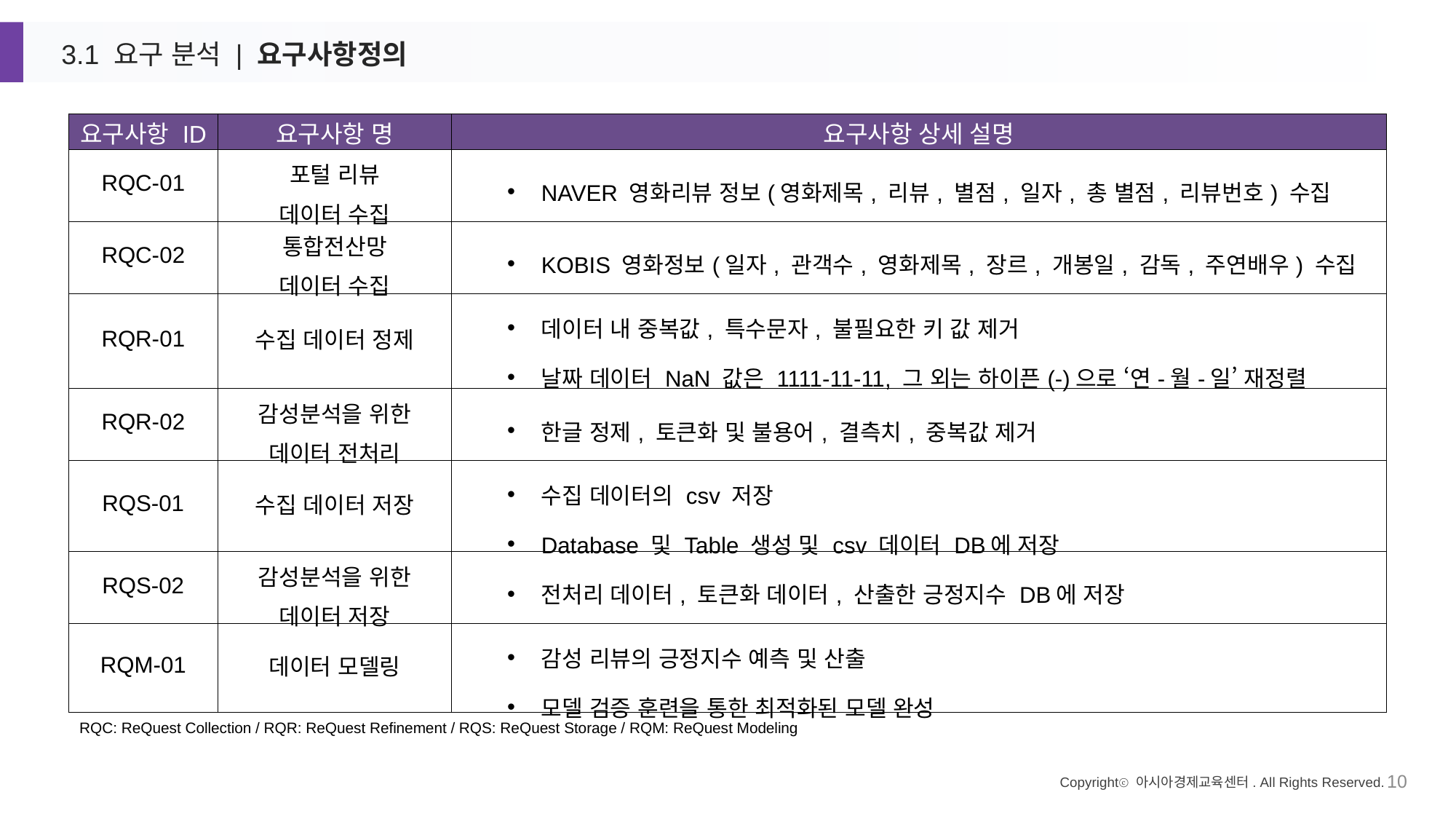

3.1 요구 분석 | 요구사항정의
| 요구사항 ID | 요구사항 명 | 요구사항 상세 설명 |
| --- | --- | --- |
| RQC-01 | 포털 리뷰 데이터 수집 | NAVER 영화리뷰 정보(영화제목, 리뷰, 별점, 일자, 총 별점, 리뷰번호) 수집 |
| RQC-02 | 통합전산망 데이터 수집 | KOBIS 영화정보(일자, 관객수, 영화제목, 장르, 개봉일, 감독, 주연배우) 수집 |
| RQR-01 | 수집 데이터 정제 | 데이터 내 중복값, 특수문자, 불필요한 키 값 제거 날짜 데이터 NaN 값은 1111-11-11, 그 외는 하이픈(-)으로 ‘연-월-일’ 재정렬 |
| RQR-02 | 감성분석을 위한 데이터 전처리 | 한글 정제, 토큰화 및 불용어, 결측치, 중복값 제거 |
| RQS-01 | 수집 데이터 저장 | 수집 데이터의 csv 저장 Database 및 Table 생성 및 csv 데이터 DB에 저장 |
| RQS-02 | 감성분석을 위한 데이터 저장 | 전처리 데이터, 토큰화 데이터, 산출한 긍정지수 DB에 저장 |
| RQM-01 | 데이터 모델링 | 감성 리뷰의 긍정지수 예측 및 산출 모델 검증 훈련을 통한 최적화된 모델 완성 |
RQC: ReQuest Collection / RQR: ReQuest Refinement / RQS: ReQuest Storage / RQM: ReQuest Modeling
Copyrightⓒ 아시아경제교육센터. All Rights Reserved.